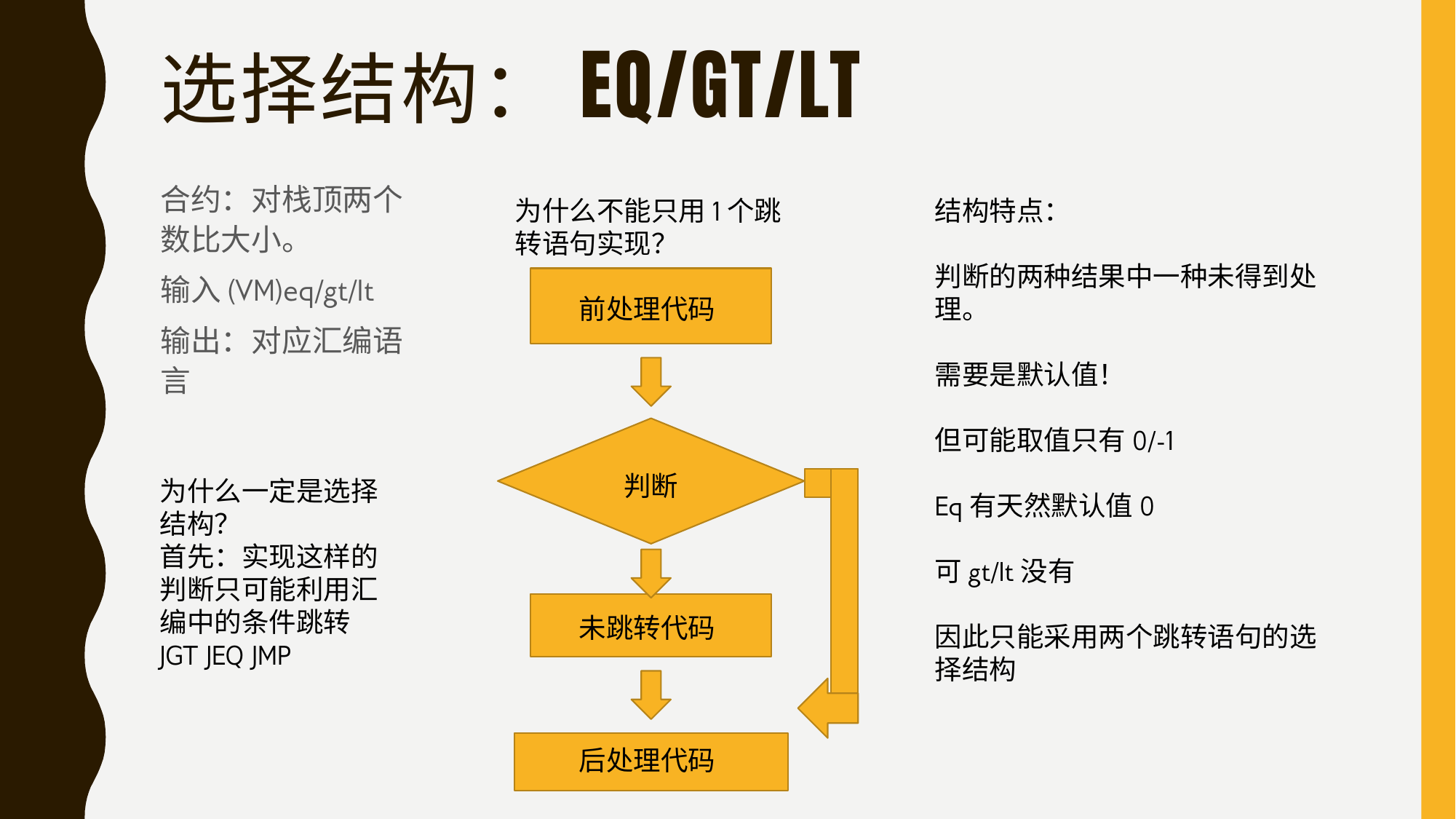

# 选择结构：eq/GT/LT
合约：对栈顶两个数比大小。
输入(VM)eq/gt/lt
输出：对应汇编语言
为什么不能只用1个跳转语句实现？
结构特点：

判断的两种结果中一种未得到处理。

需要是默认值！

但可能取值只有0/-1

Eq有天然默认值0

可gt/lt没有

因此只能采用两个跳转语句的选择结构

前处理代码

判断
为什么一定是选择结构？
首先：实现这样的判断只可能利用汇编中的条件跳转
JGT JEQ JMP

未跳转代码

后处理代码